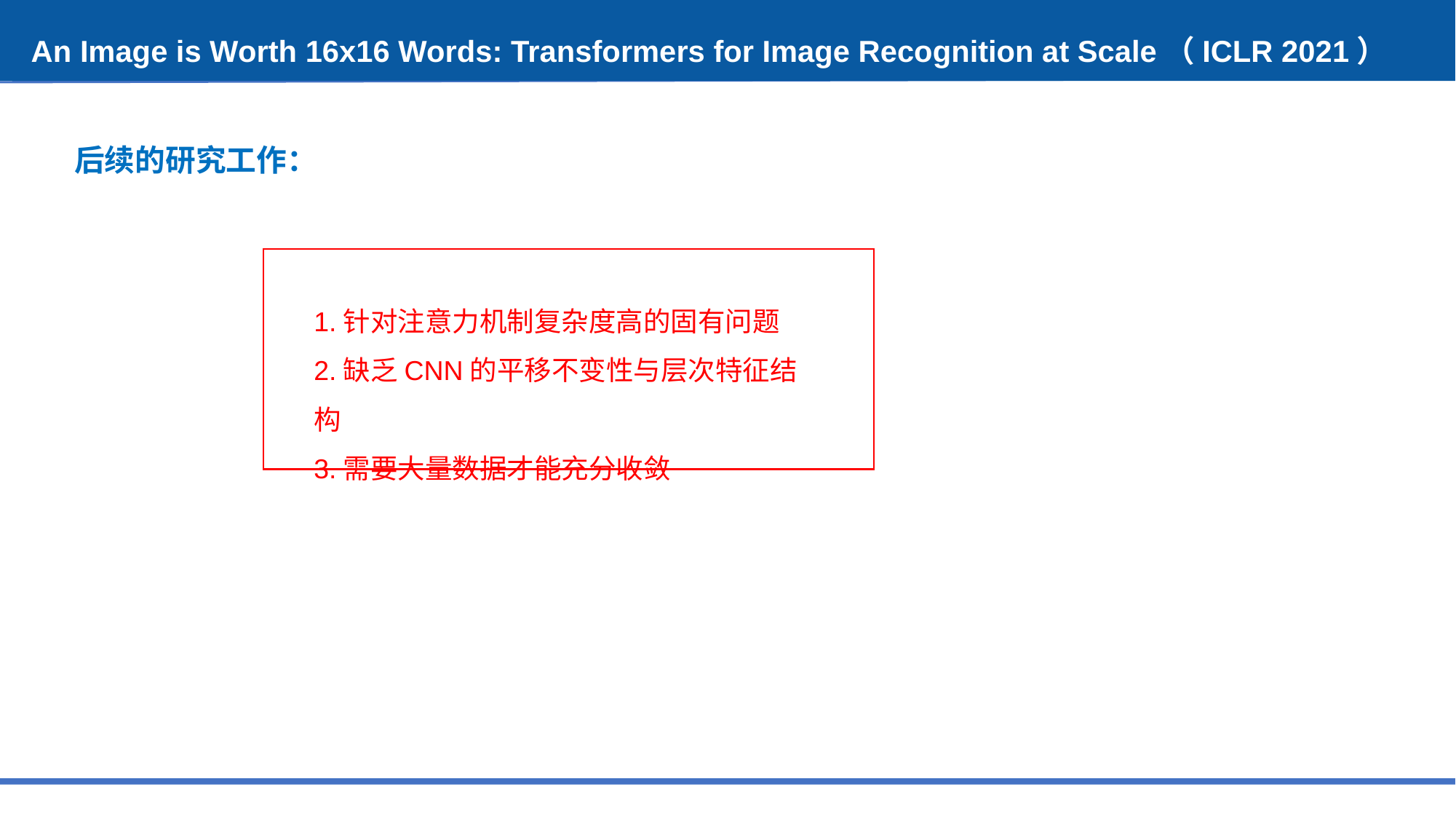

An Image is Worth 16x16 Words: Transformers for Image Recognition at Scale（ICLR 2021）
后续的研究工作：

1.针对注意力机制复杂度高的固有问题
2.缺乏CNN的平移不变性与层次特征结构
3.需要大量数据才能充分收敛